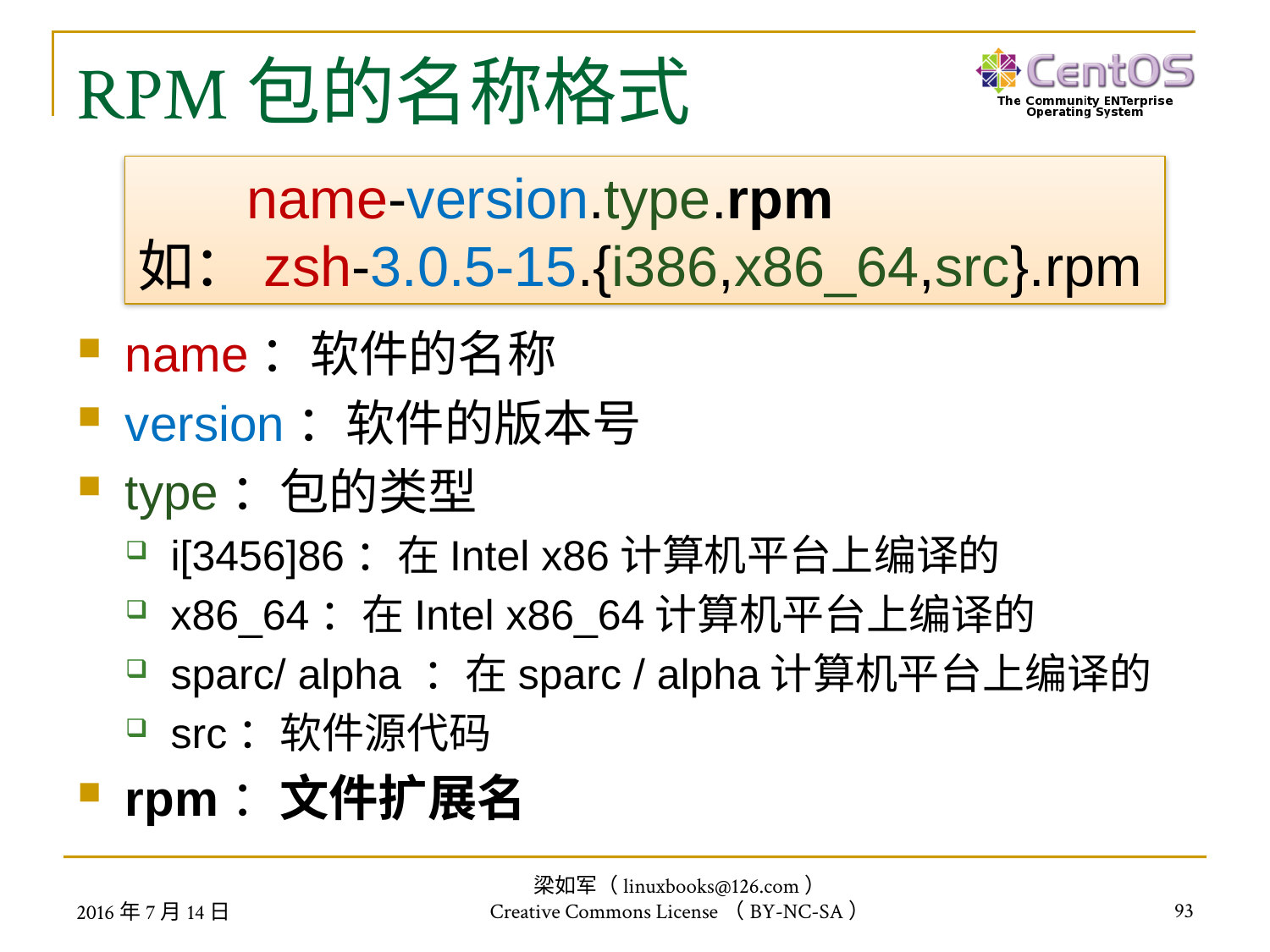

# RPM包的名称格式
       name-version.type.rpm
如：zsh-3.0.5-15.{i386,x86_64,src}.rpm
name：软件的名称
version：软件的版本号
type：包的类型
i[3456]86：在Intel x86计算机平台上编译的
x86_64：在Intel x86_64计算机平台上编译的
sparc/ alpha ：在sparc / alpha计算机平台上编译的
src：软件源代码
rpm：文件扩展名
梁如军（linuxbooks@126.com）
Creative Commons License（BY-NC-SA）
2016年7月14日
93